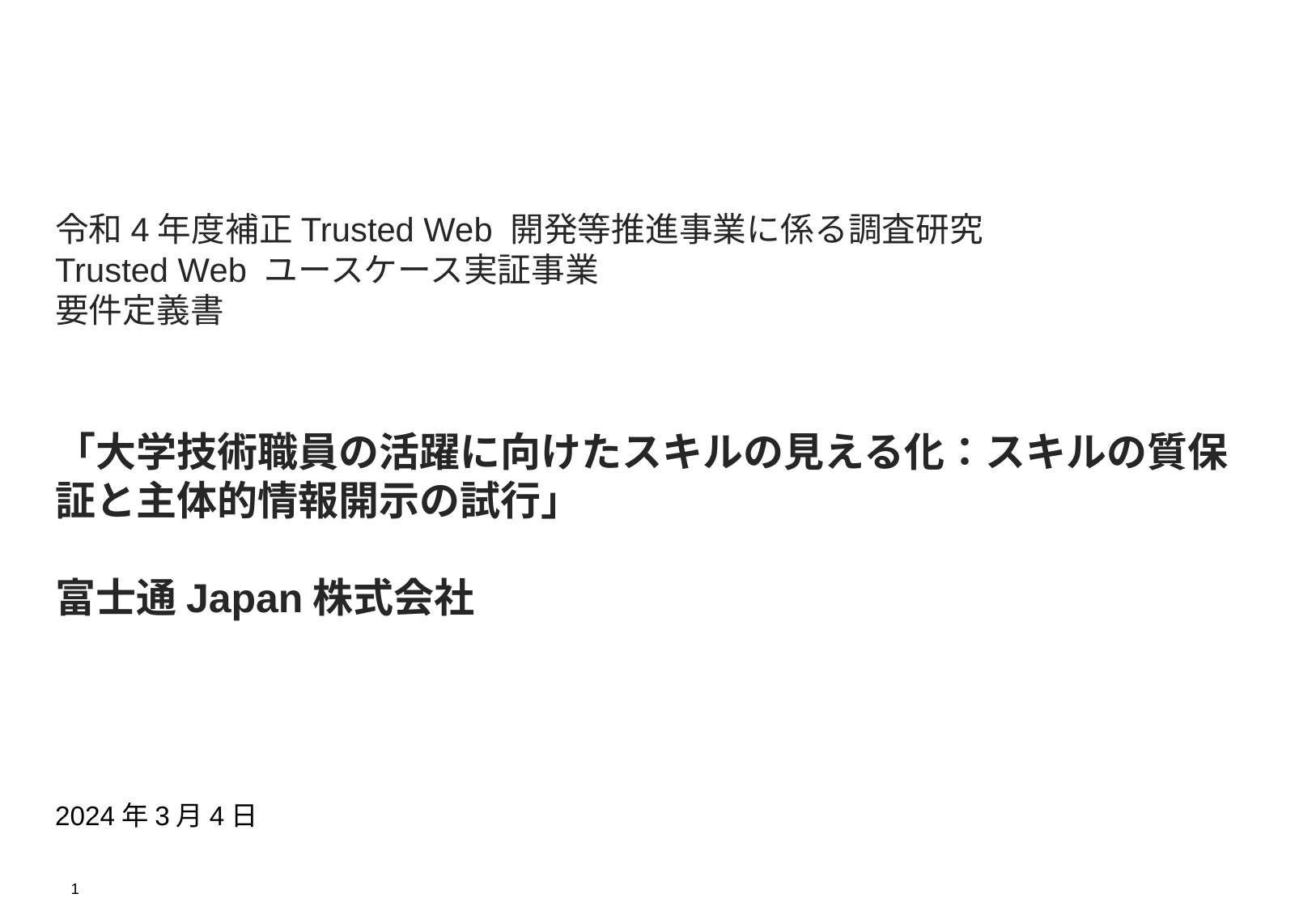

令和4年度補正Trusted Web 開発等推進事業に係る調査研究
Trusted Web ユースケース実証事業
要件定義書

「大学技術職員の活躍に向けたスキルの見える化：スキルの質保証と主体的情報開示の試行」

富士通Japan株式会社
2024年3月4日
1